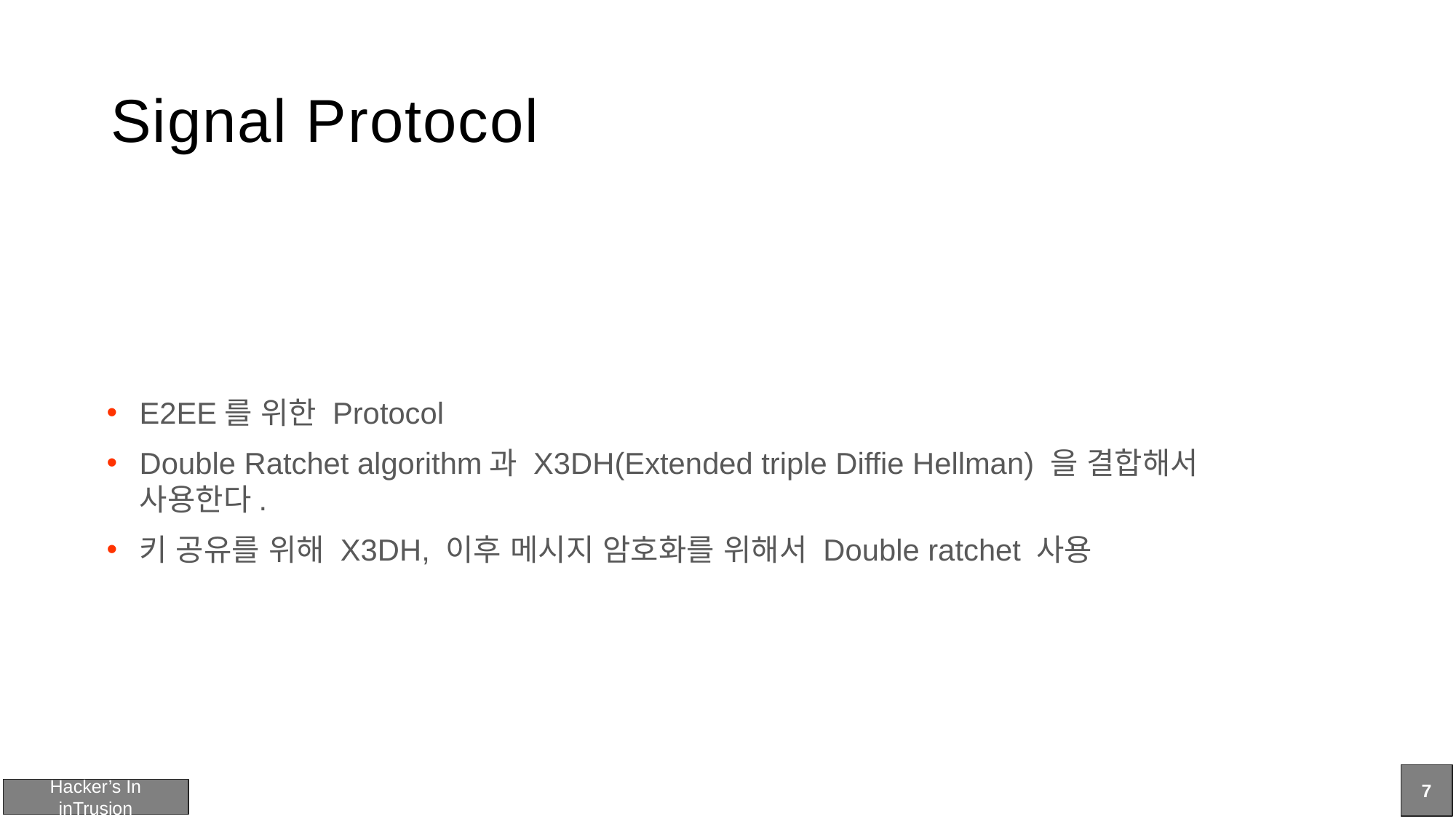

# Signal Protocol
E2EE를 위한 Protocol
Double Ratchet algorithm과 X3DH(Extended triple Diffie Hellman) 을 결합해서 사용한다.
키 공유를 위해 X3DH, 이후 메시지 암호화를 위해서 Double ratchet 사용

7
Hacker’s In inTrusion